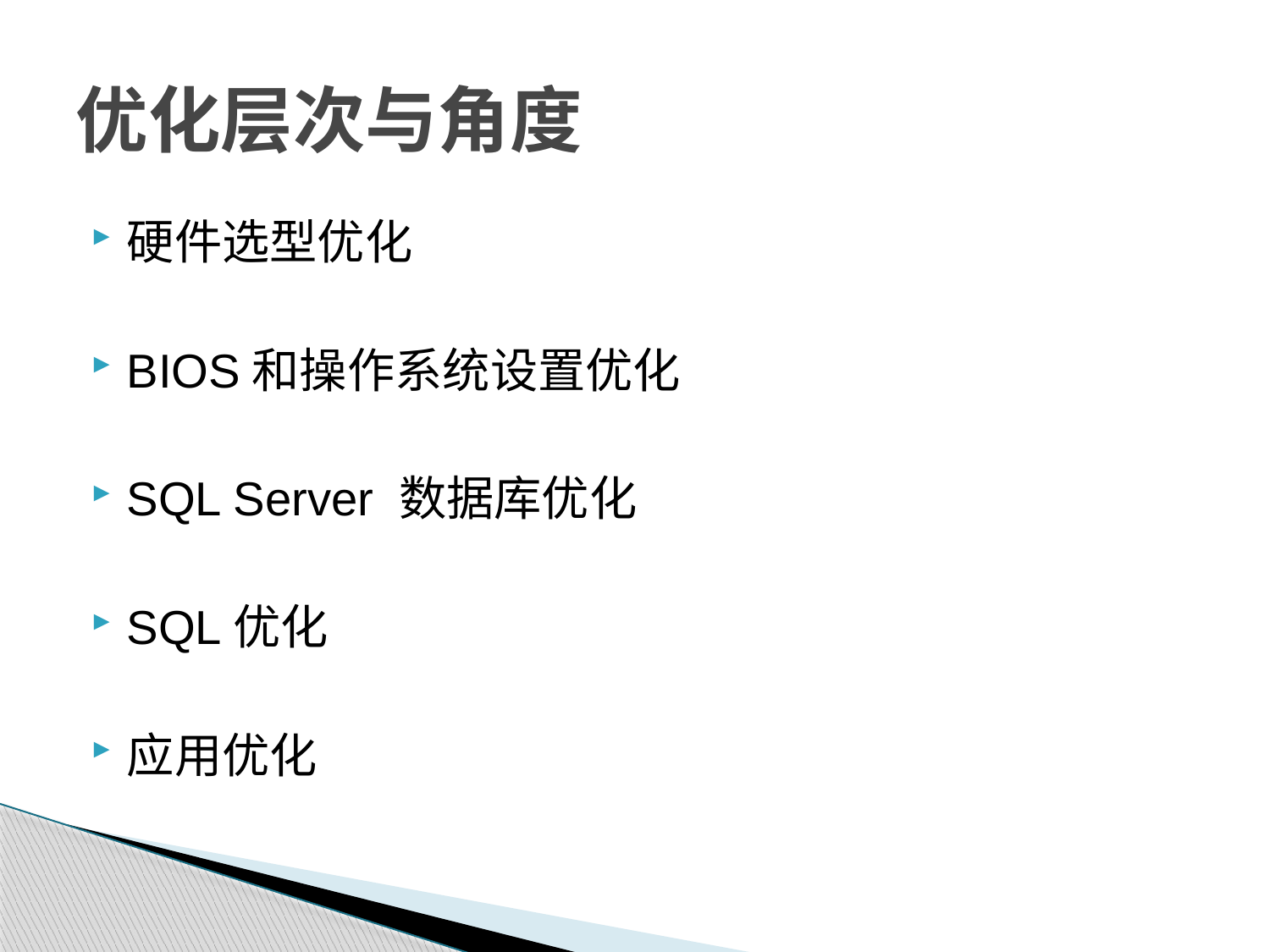

# 优化层次与角度
硬件选型优化

BIOS和操作系统设置优化

SQL Server 数据库优化

SQL优化

应用优化